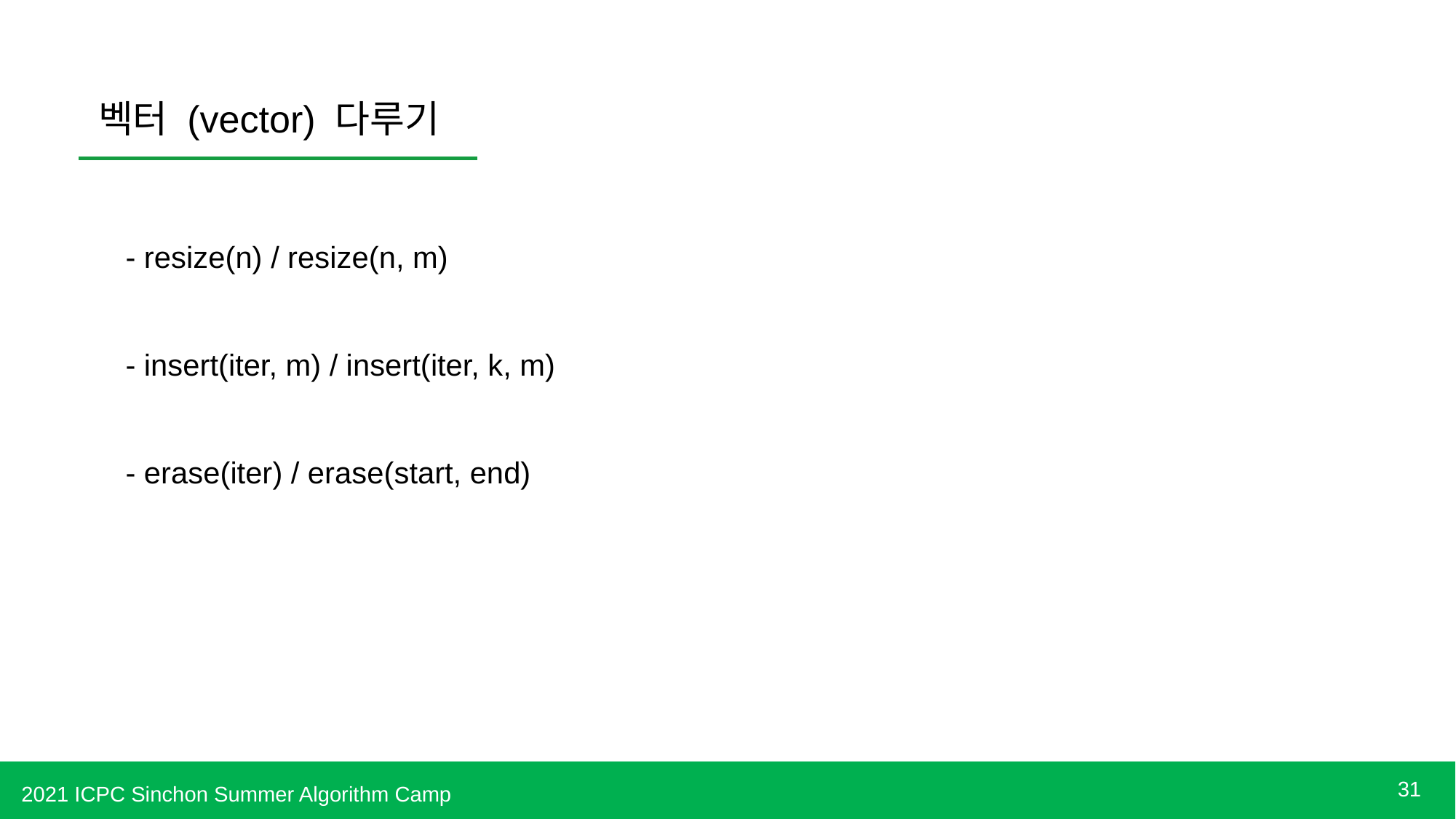

벡터 (vector) 다루기
- resize(n) / resize(n, m)
- insert(iter, m) / insert(iter, k, m)
- erase(iter) / erase(start, end)

31
2021 ICPC Sinchon Summer Algorithm Camp